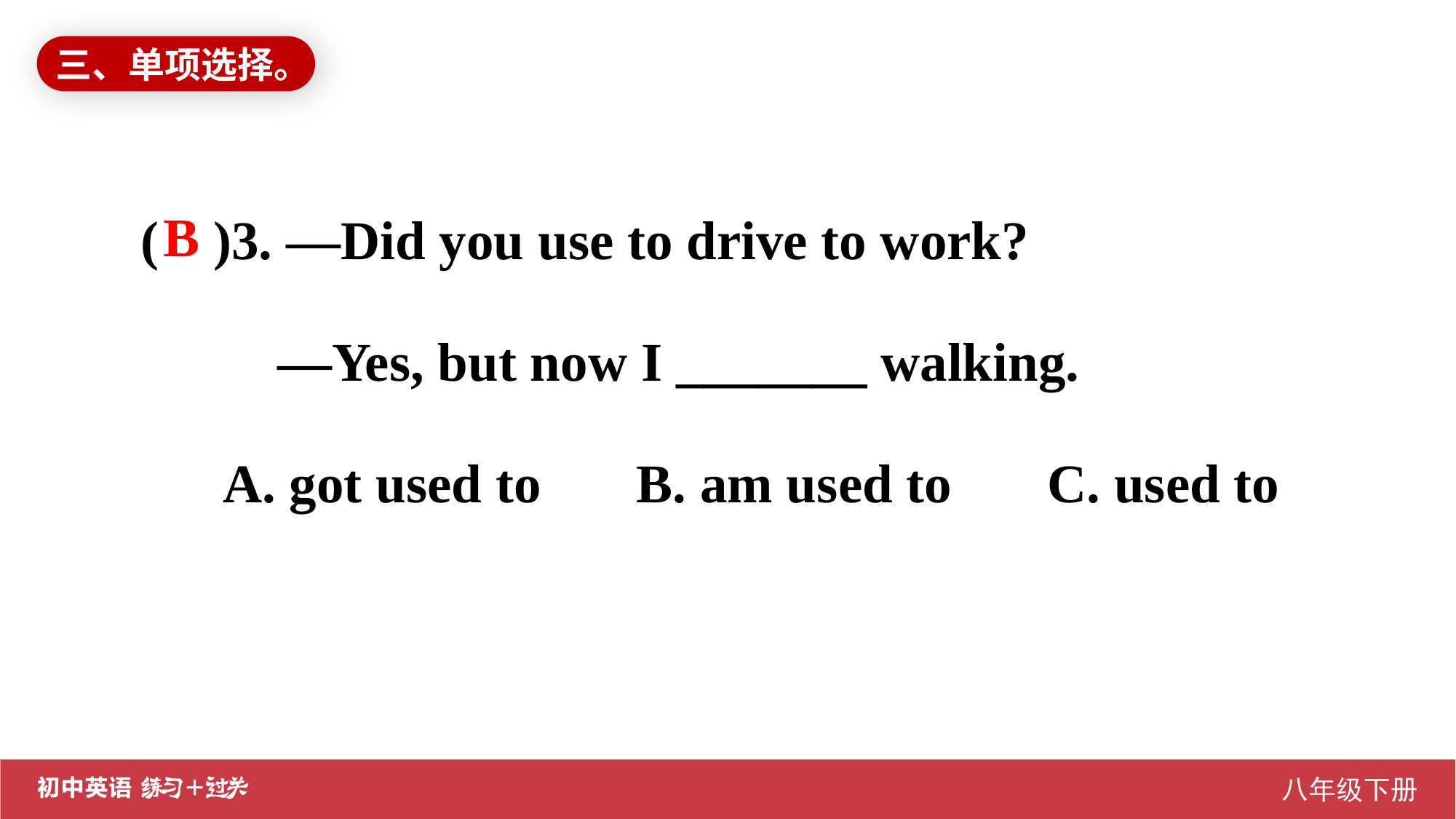

三、单项选择。
(    )3. —Did you use to drive to work?
          —Yes, but now I _______ walking.
      A. got used to       B. am used to       C. used to
B